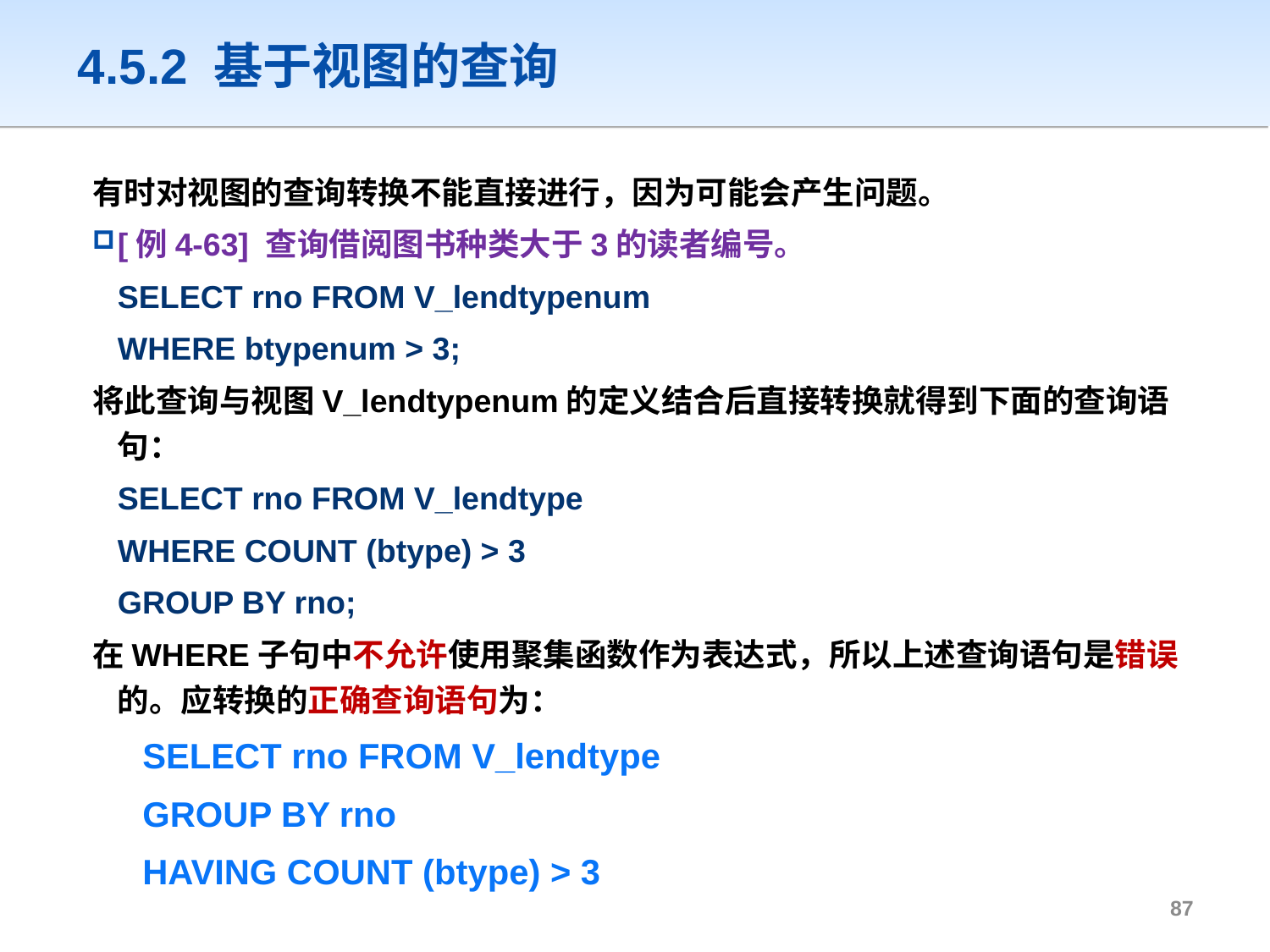

# 4.5.2 基于视图的查询
有时对视图的查询转换不能直接进行，因为可能会产生问题。
[例4-63] 查询借阅图书种类大于3的读者编号。
	SELECT rno FROM V_lendtypenum
	WHERE btypenum > 3;
将此查询与视图V_lendtypenum的定义结合后直接转换就得到下面的查询语句：
	SELECT rno FROM V_lendtype
	WHERE COUNT (btype) > 3
	GROUP BY rno;
在WHERE子句中不允许使用聚集函数作为表达式，所以上述查询语句是错误的。应转换的正确查询语句为：
SELECT rno FROM V_lendtype
GROUP BY rno
HAVING COUNT (btype) > 3

87